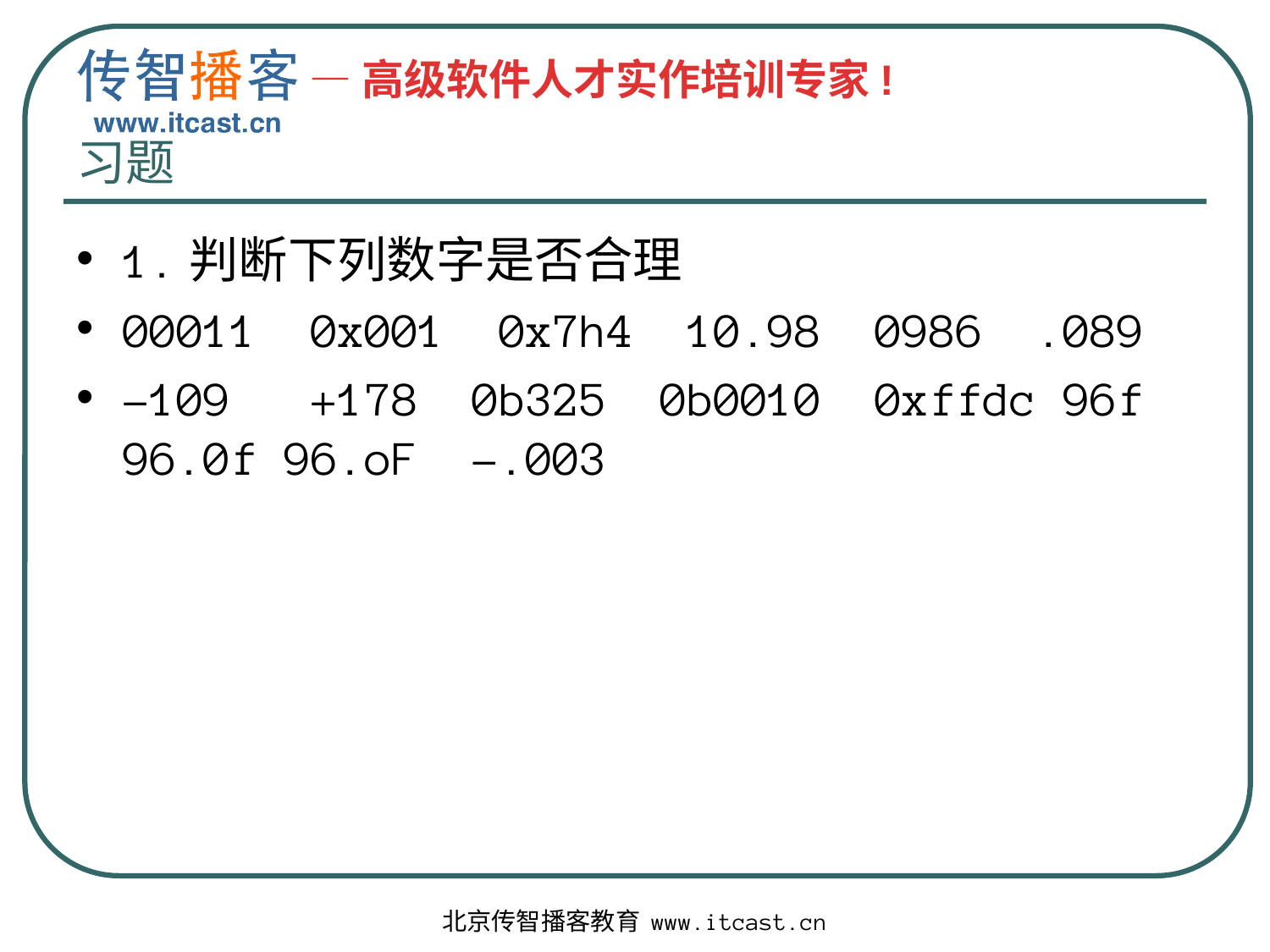

# 习题
1.判断下列数字是否合理
00011  0x001  0x7h4  10.98  0986  .089
-109   +178  0b325  0b0010  0xffdc 96f 96.0f 96.oF  -.003